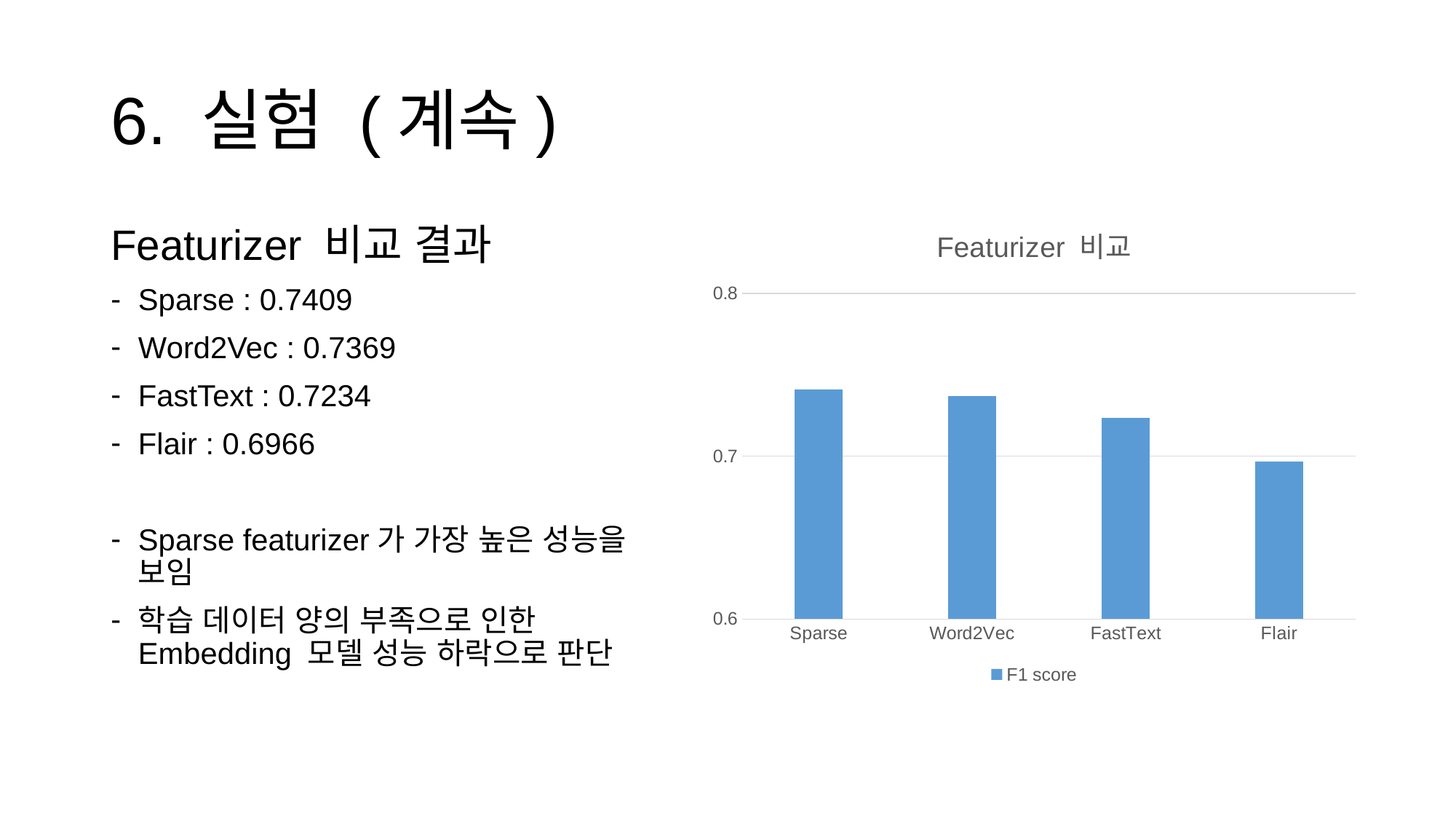

# 6. 실험 (계속)

### Chart: Featurizer 비교

| Category | F1 score |
|---|---|
| Sparse | 0.7409 |
| Word2Vec | 0.7369 |
| FastText | 0.7234 |
| Flair | 0.6966 |
Featurizer 비교 결과
Sparse : 0.7409
Word2Vec : 0.7369
FastText : 0.7234
Flair : 0.6966

Sparse featurizer가 가장 높은 성능을 보임
학습 데이터 양의 부족으로 인한 Embedding 모델 성능 하락으로 판단